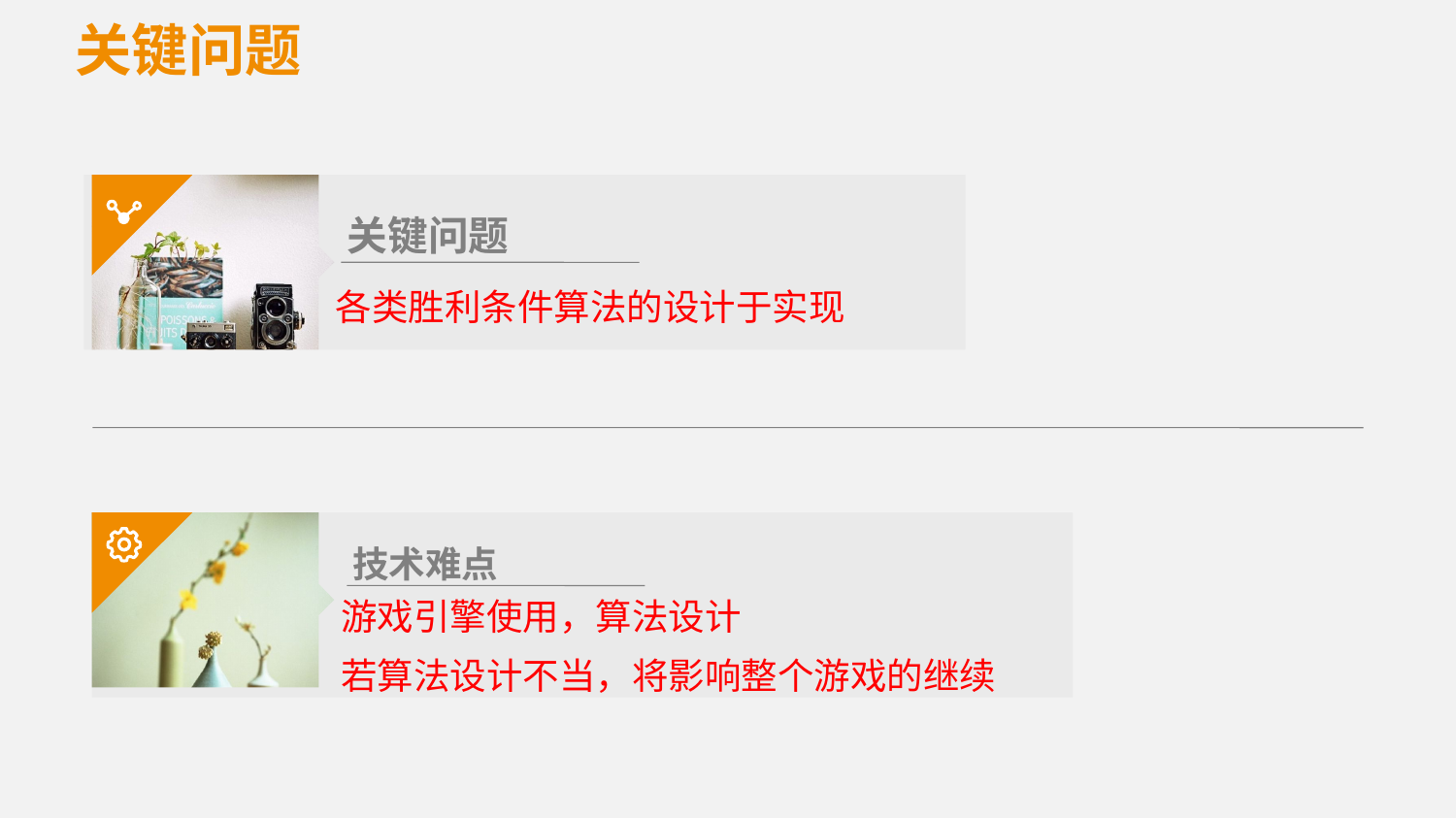

关键问题

关键问题

各类胜利条件算法的设计于实现

技术难点
游戏引擎使用，算法设计
若算法设计不当，将影响整个游戏的继续